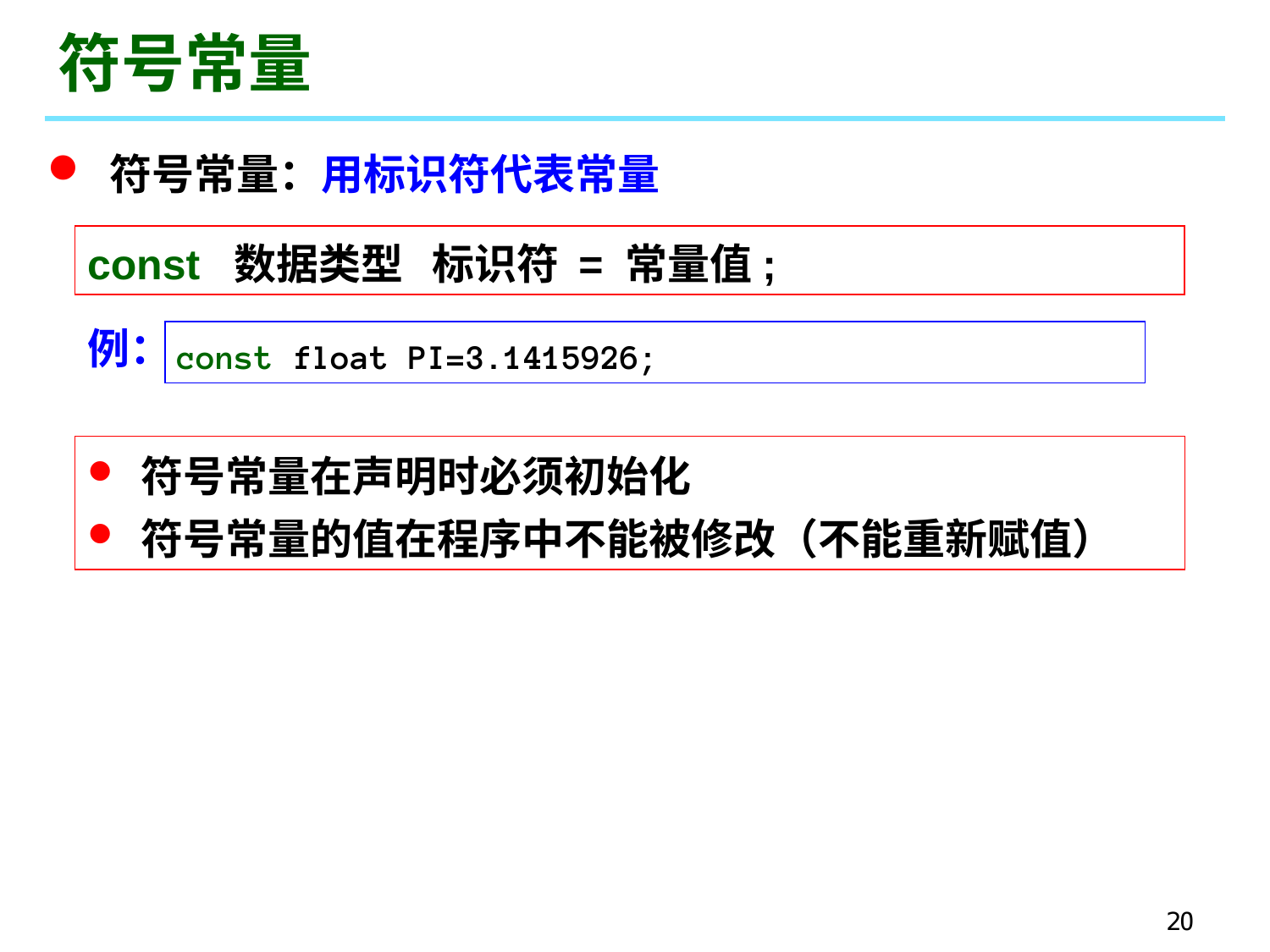

# 符号常量
 符号常量：用标识符代表常量
const  数据类型   标识符 = 常量值;
例：
const float PI=3.1415926;
 符号常量在声明时必须初始化
 符号常量的值在程序中不能被修改（不能重新赋值）
20